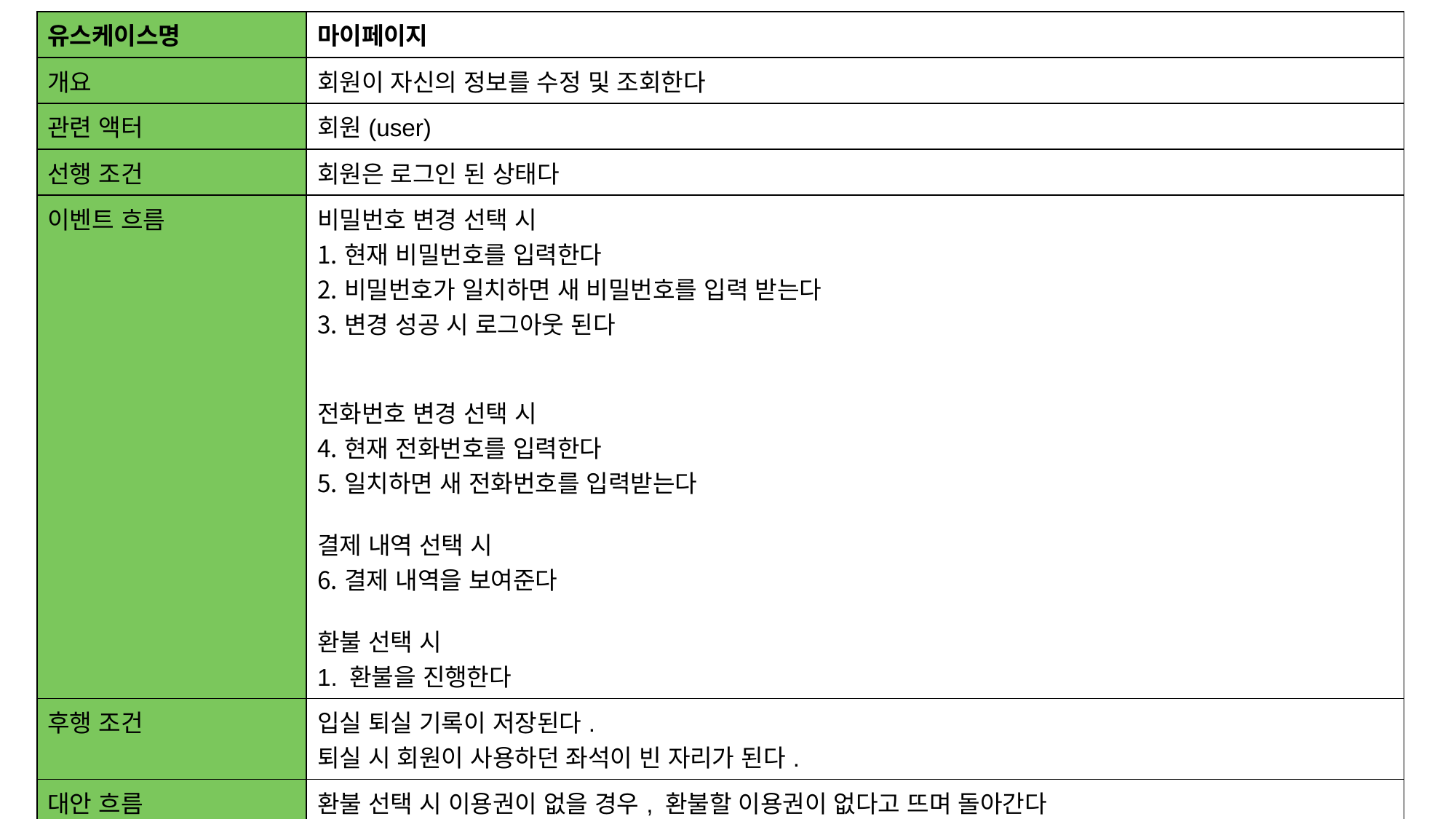

| 유스케이스명 | 마이페이지 |
| --- | --- |
| 개요 | 회원이 자신의 정보를 수정 및 조회한다 |
| 관련 액터 | 회원(user) |
| 선행 조건 | 회원은 로그인 된 상태다 |
| 이벤트 흐름 | 비밀번호 변경 선택 시 현재 비밀번호를 입력한다 비밀번호가 일치하면 새 비밀번호를 입력 받는다 변경 성공 시 로그아웃 된다 전화번호 변경 선택 시 현재 전화번호를 입력한다 일치하면 새 전화번호를 입력받는다 결제 내역 선택 시 결제 내역을 보여준다 환불 선택 시 1. 환불을 진행한다 |
| 후행 조건 | 입실 퇴실 기록이 저장된다. 퇴실 시 회원이 사용하던 좌석이 빈 자리가 된다. |
| 대안 흐름 | 환불 선택 시 이용권이 없을 경우, 환불할 이용권이 없다고 뜨며 돌아간다 현재 비밀번호와 현재 전화번호가 틀릴 경우 재입력받는다 |